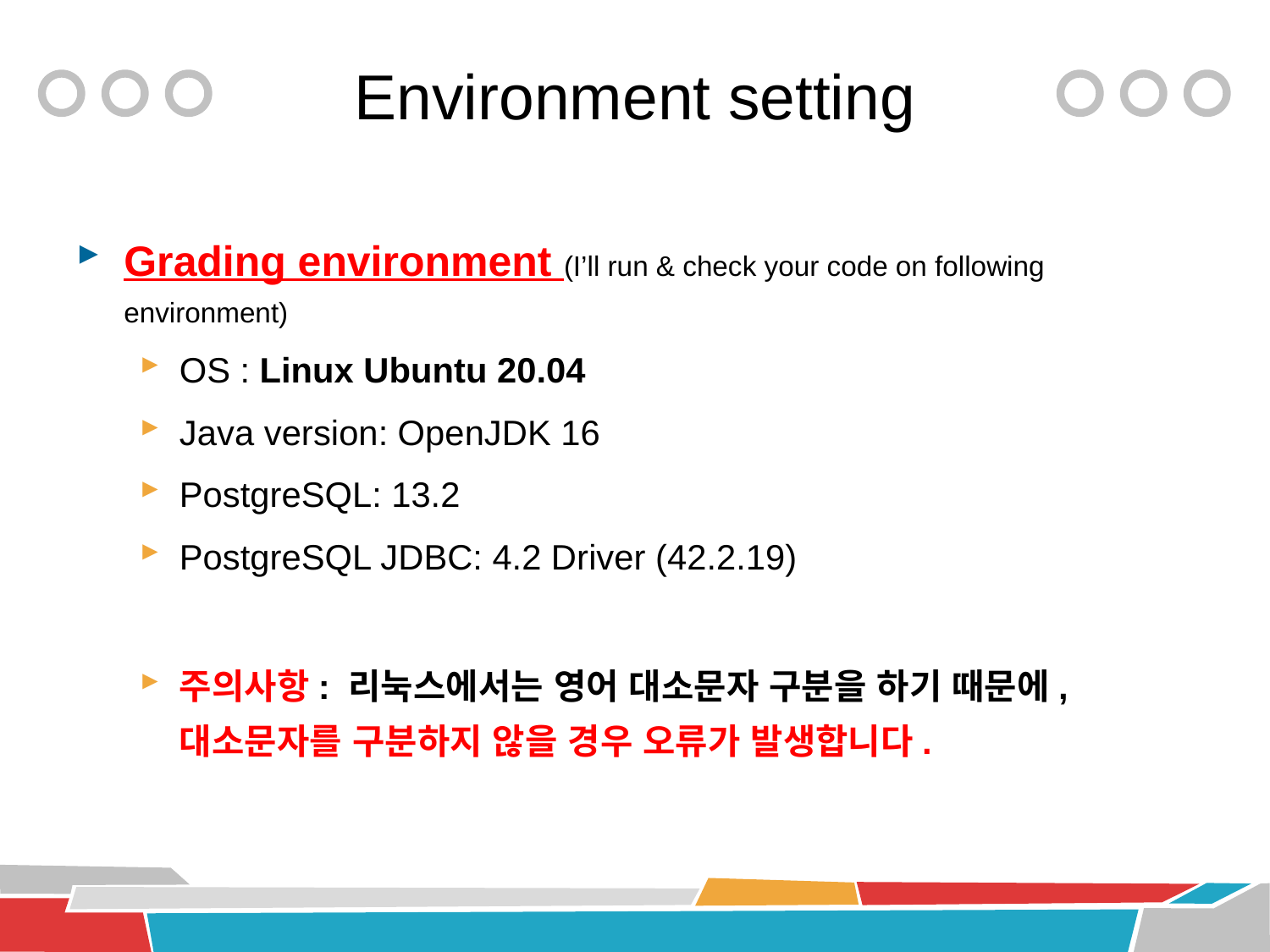

# Environment setting
Grading environment (I’ll run & check your code on following environment)
OS : Linux Ubuntu 20.04
Java version: OpenJDK 16
PostgreSQL: 13.2
PostgreSQL JDBC: 4.2 Driver (42.2.19)

주의사항: 리눅스에서는 영어 대소문자 구분을 하기 때문에,	대소문자를 구분하지 않을 경우 오류가 발생합니다.